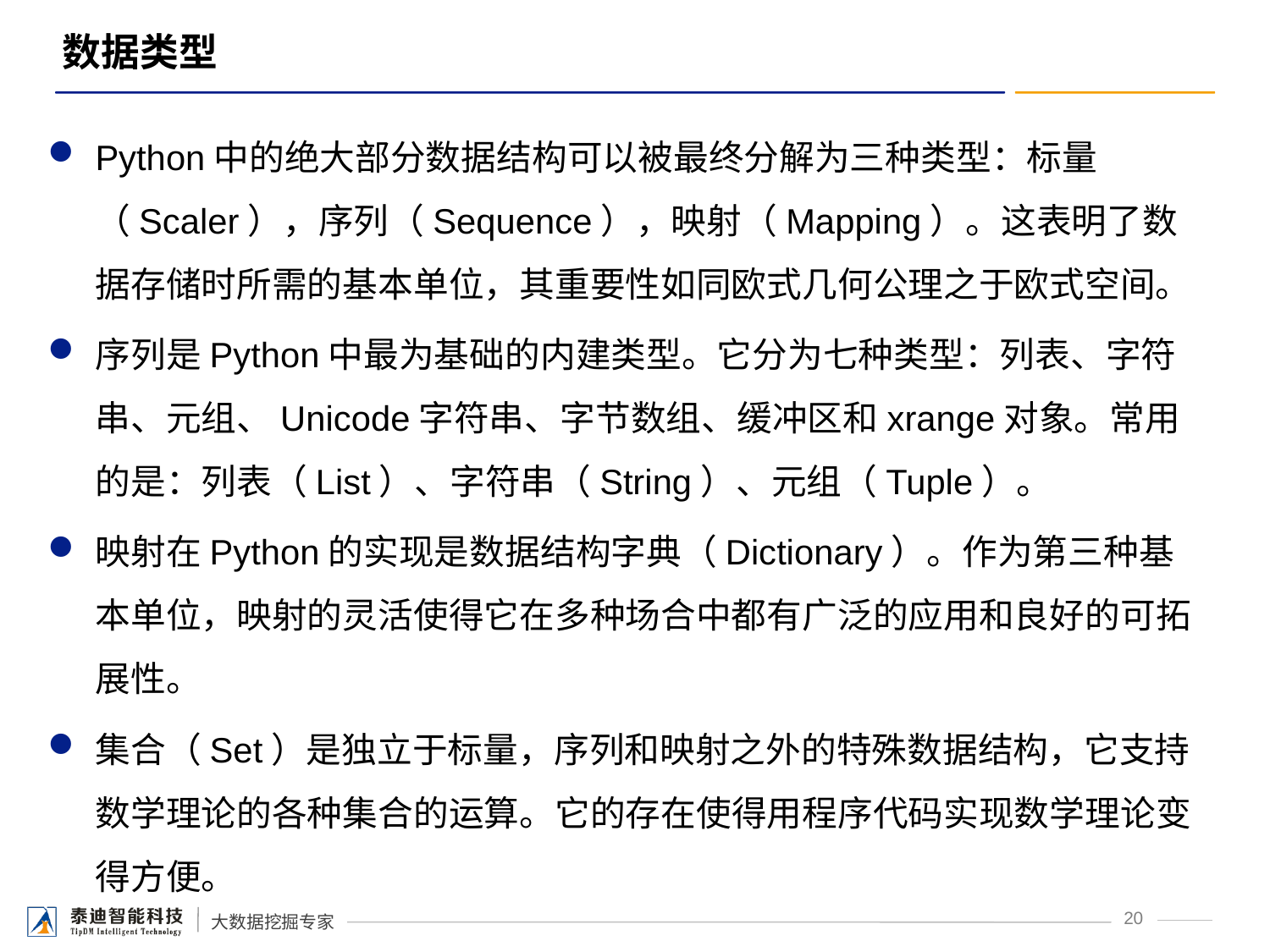

# 数据类型
Python中的绝大部分数据结构可以被最终分解为三种类型：标量（Scaler），序列（Sequence），映射（Mapping）。这表明了数据存储时所需的基本单位，其重要性如同欧式几何公理之于欧式空间。
序列是Python中最为基础的内建类型。它分为七种类型：列表、字符串、元组、Unicode字符串、字节数组、缓冲区和xrange对象。常用的是：列表（List）、字符串（String）、元组（Tuple）。
映射在Python的实现是数据结构字典（Dictionary）。作为第三种基本单位，映射的灵活使得它在多种场合中都有广泛的应用和良好的可拓展性。
集合（Set）是独立于标量，序列和映射之外的特殊数据结构，它支持数学理论的各种集合的运算。它的存在使得用程序代码实现数学理论变得方便。